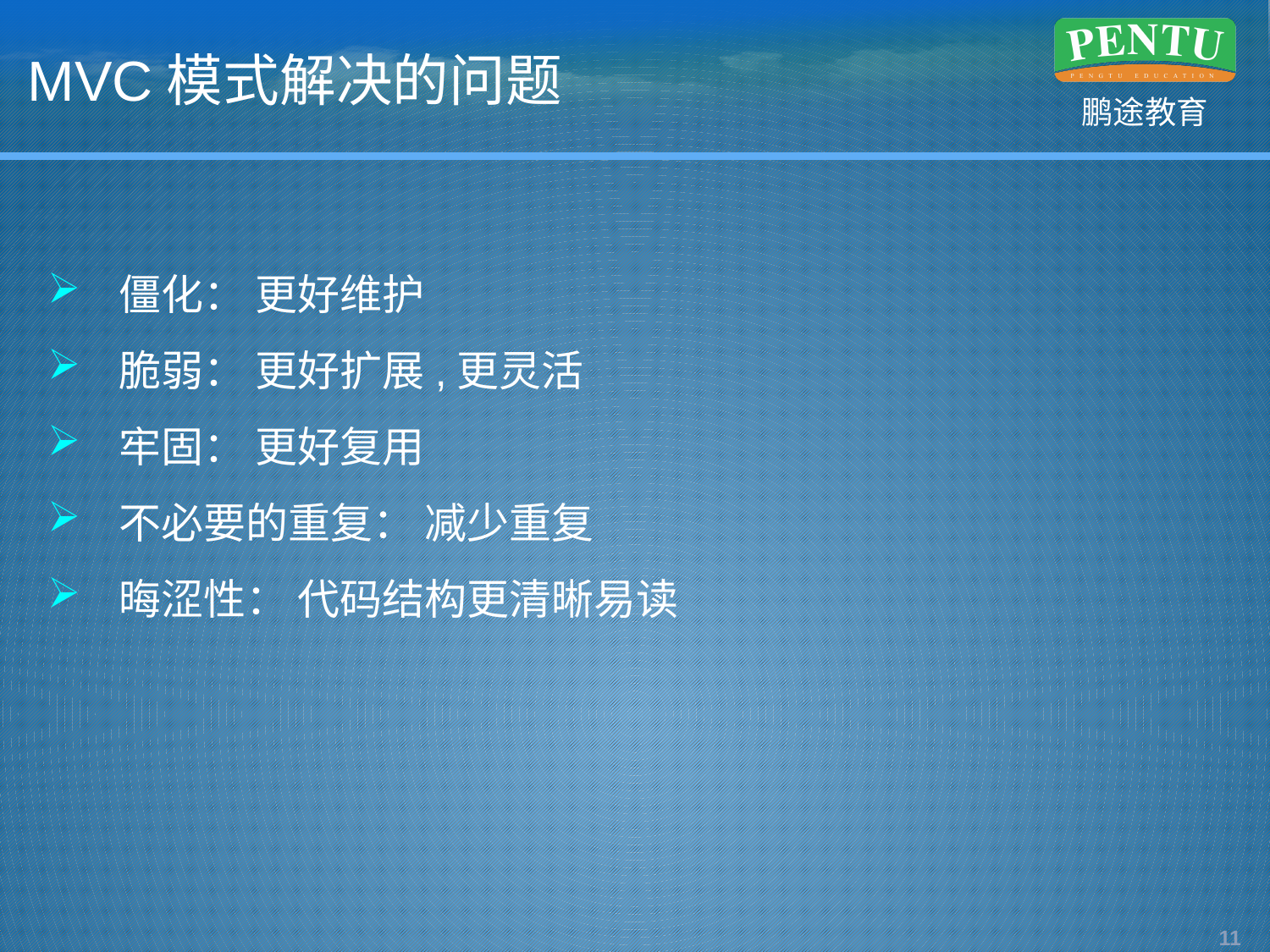

# MVC模式解决的问题
僵化： 更好维护
脆弱： 更好扩展,更灵活
牢固： 更好复用
不必要的重复： 减少重复
晦涩性： 代码结构更清晰易读
11